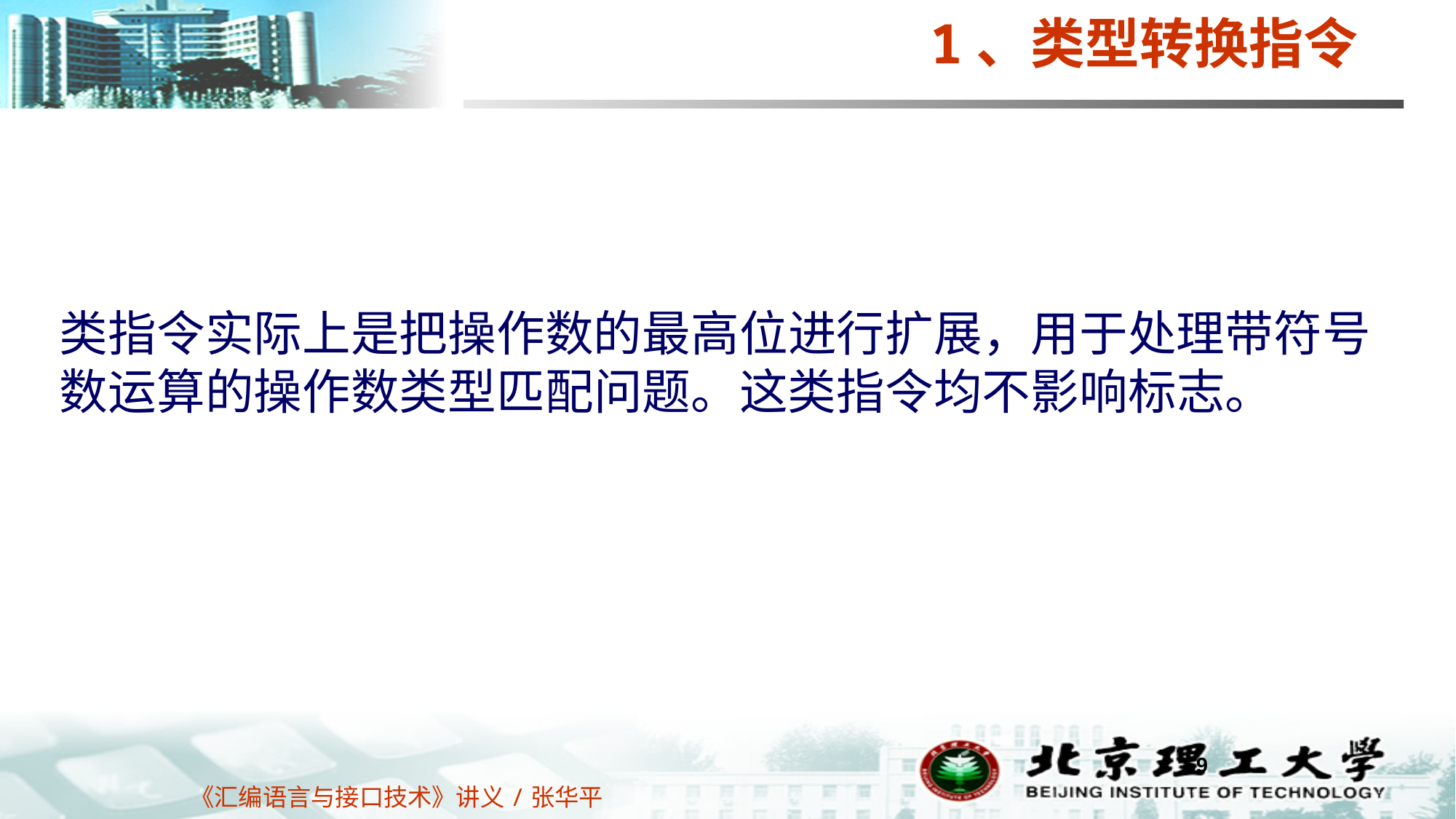

1、类型转换指令
类指令实际上是把操作数的最高位进行扩展，用于处理带符号数运算的操作数类型匹配问题。这类指令均不影响标志。
69